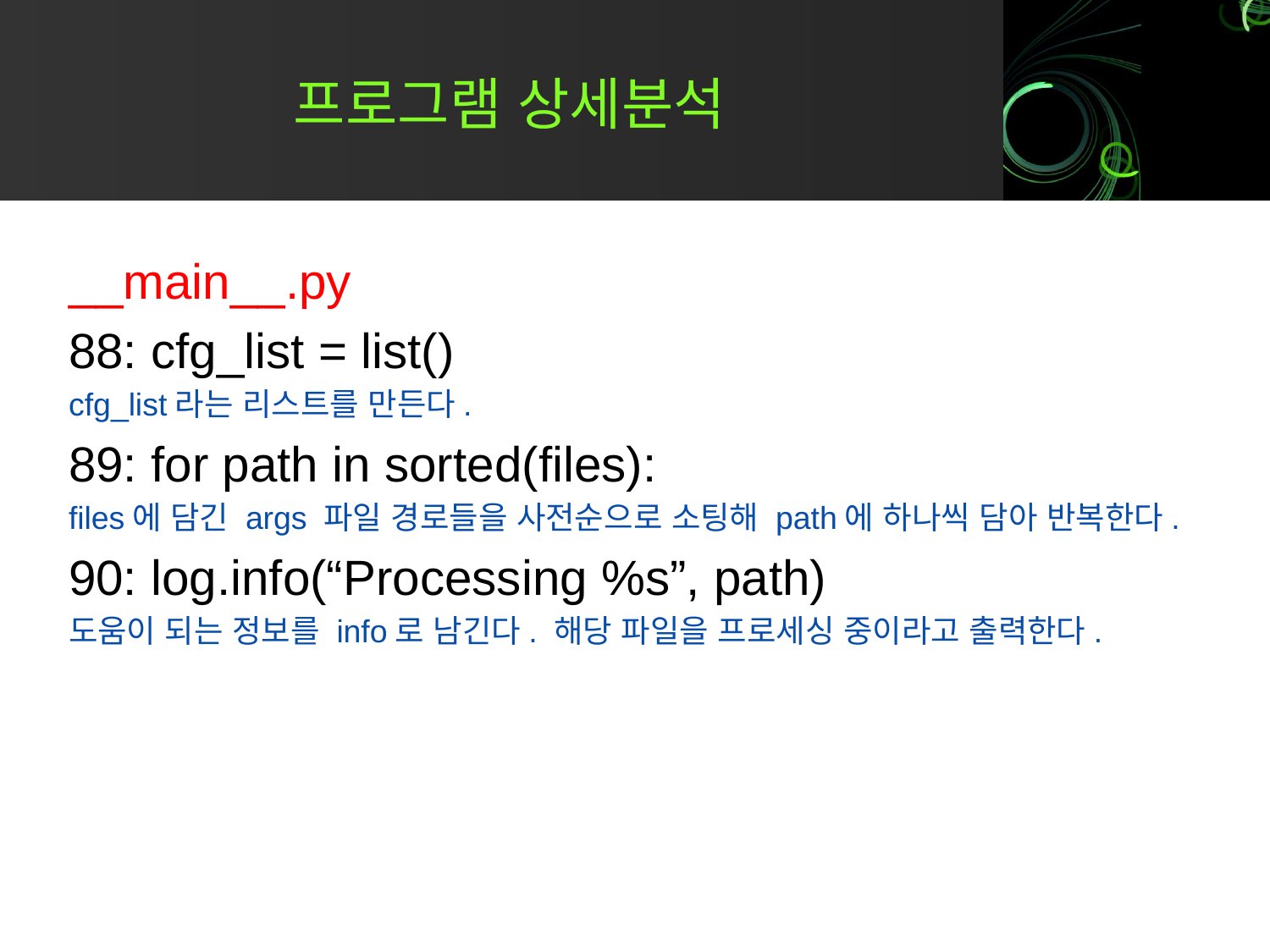

# 프로그램 상세분석

__main__.py
88: cfg_list = list()
cfg_list라는 리스트를 만든다.
89: for path in sorted(files):
files에 담긴 args 파일 경로들을 사전순으로 소팅해 path에 하나씩 담아 반복한다.
90: log.info(“Processing %s”, path)
도움이 되는 정보를 info로 남긴다. 해당 파일을 프로세싱 중이라고 출력한다.